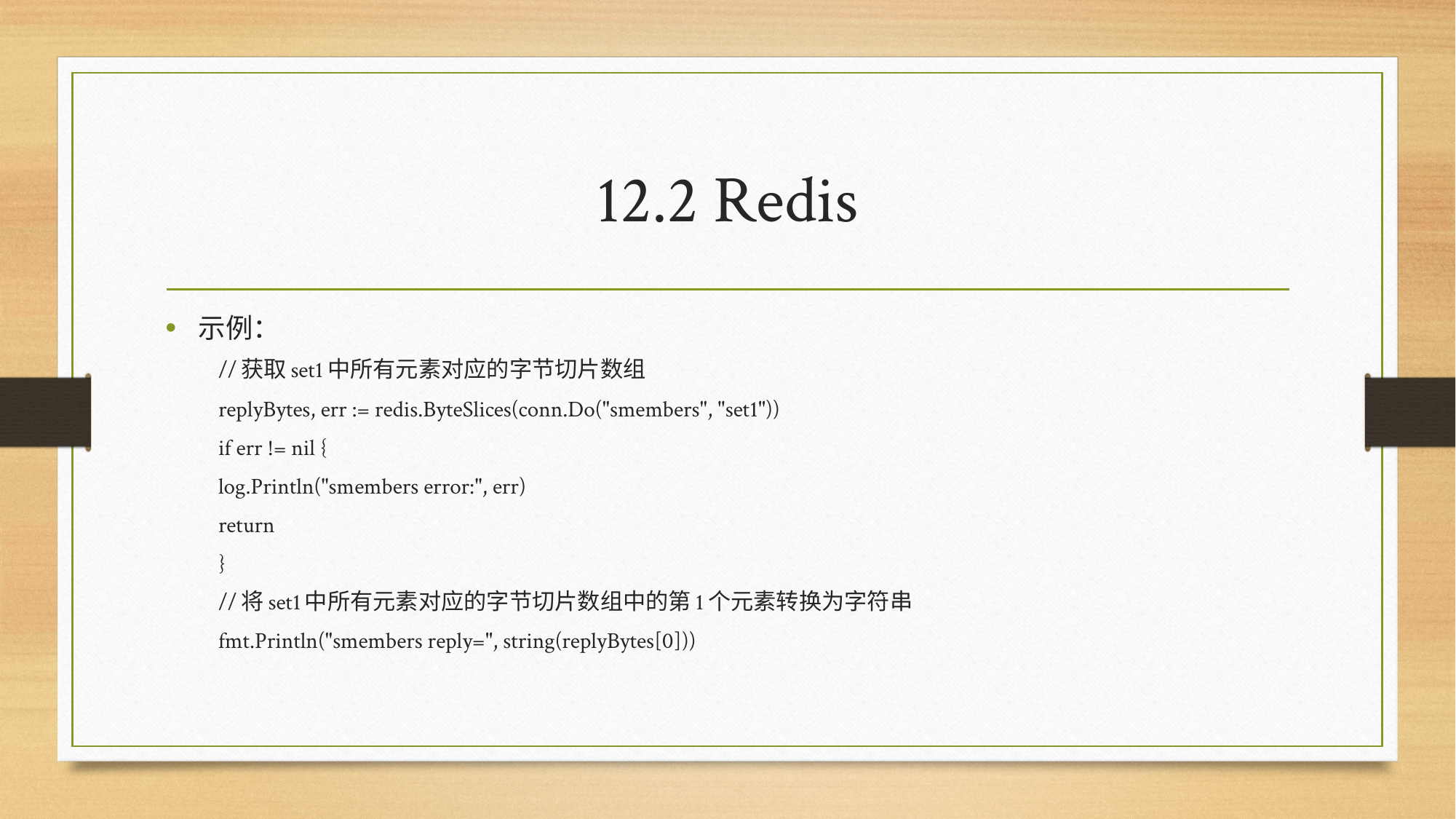

# 12.2 Redis
示例：
	//获取set1中所有元素对应的字节切片数组
	replyBytes, err := redis.ByteSlices(conn.Do("smembers", "set1"))
	if err != nil {
		log.Println("smembers error:", err)
		return
	}
	//将set1中所有元素对应的字节切片数组中的第1个元素转换为字符串
	fmt.Println("smembers reply=", string(replyBytes[0]))